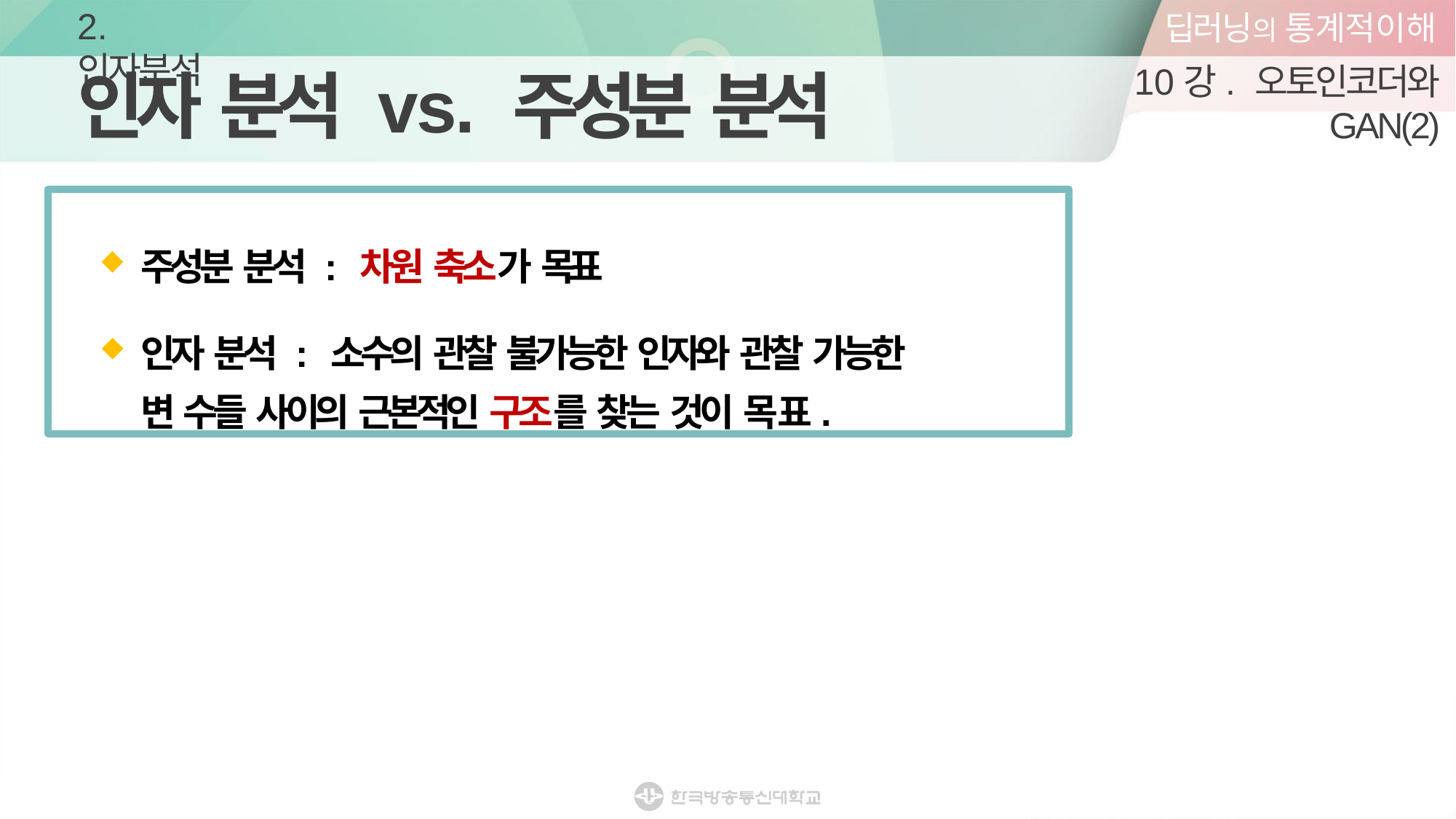

딥러닝의 통계적이해
10강. 오토인코더와 GAN(2)
2. 인자분석
# 인자 분석 vs. 주성분 분석

주성분 분석 : 차원 축소가 목표
인자 분석 : 소수의 관찰 불가능한 인자와 관찰 가능한 변 수들 사이의 근본적인 구조를 찾는 것이 목표.